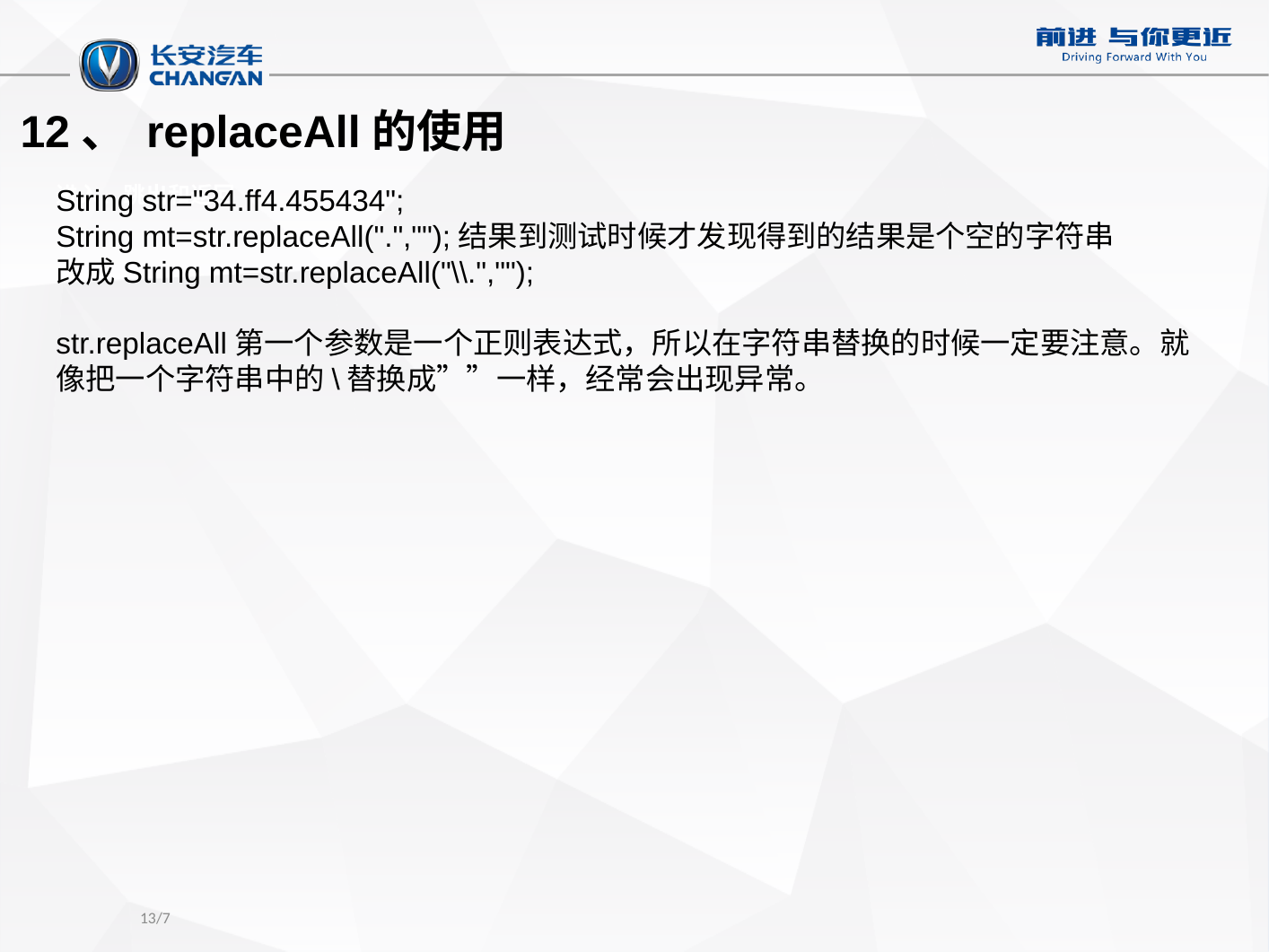

12、 replaceAll的使用
进入、跳出和返回
String str="34.ff4.455434";
String mt=str.replaceAll(".","");结果到测试时候才发现得到的结果是个空的字符串
改成String mt=str.replaceAll("\\.","");

str.replaceAll第一个参数是一个正则表达式，所以在字符串替换的时候一定要注意。就像把一个字符串中的\替换成””一样，经常会出现异常。

13/7